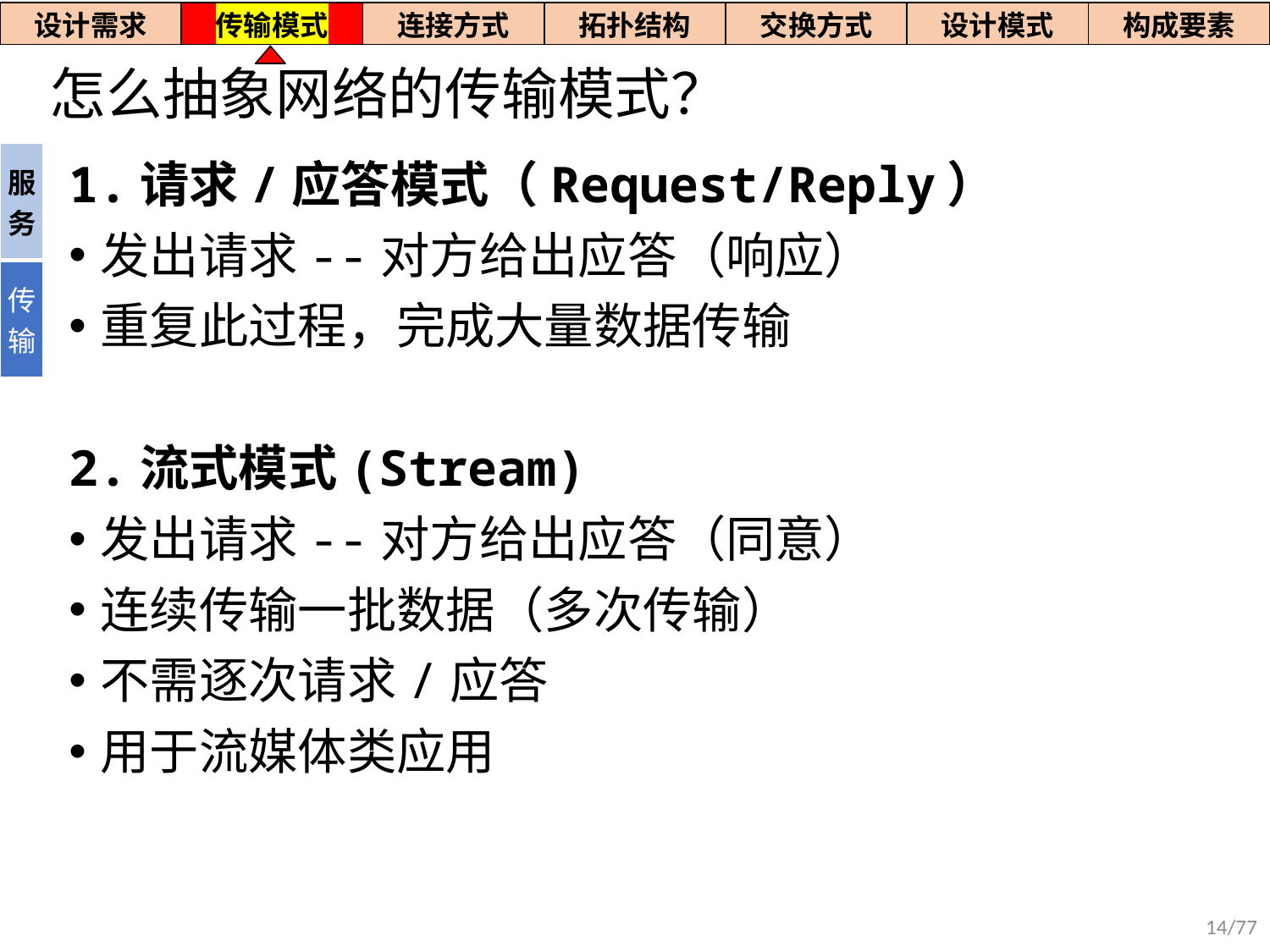

| 设计需求 | 传输模式 | 连接方式 | 拓扑结构 | 交换方式 | 设计模式 | 构成要素 |
| --- | --- | --- | --- | --- | --- | --- |

# 怎么抽象网络的传输模式？
| 服务 |
| --- |
| 传输 |
1.请求/应答模式（Request/Reply）
发出请求--对方给出应答（响应）
重复此过程，完成大量数据传输

2.流式模式(Stream)
发出请求--对方给出应答（同意）
连续传输一批数据（多次传输）
不需逐次请求/应答
用于流媒体类应用

14/77